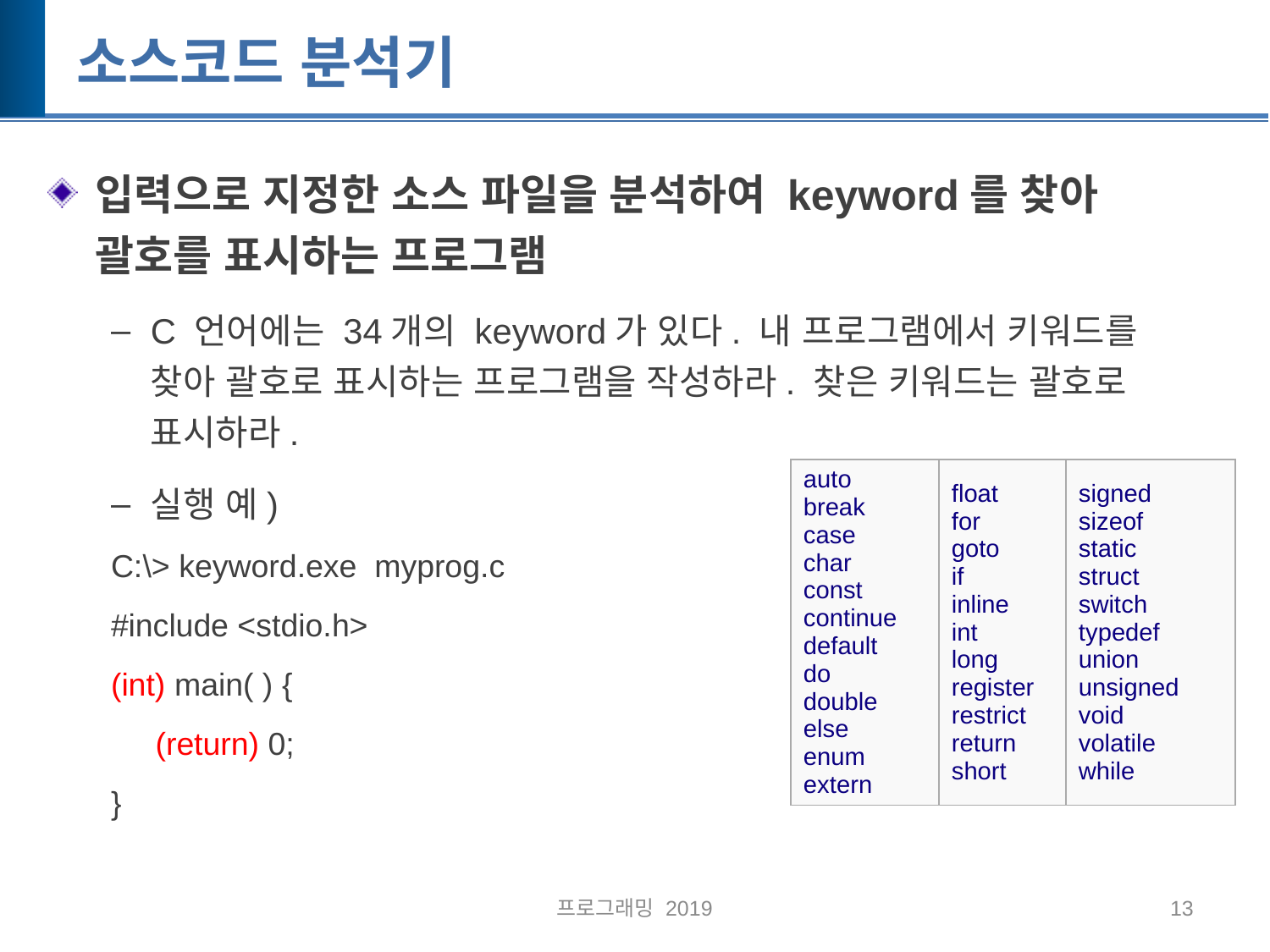

# 소스코드 분석기
입력으로 지정한 소스 파일을 분석하여 keyword를 찾아 괄호를 표시하는 프로그램
C 언어에는 34개의 keyword가 있다. 내 프로그램에서 키워드를 찾아 괄호로 표시하는 프로그램을 작성하라. 찾은 키워드는 괄호로 표시하라.
실행 예)
C:\> keyword.exe  myprog.c
#include <stdio.h>
(int) main( ) {
     (return) 0;
}
| auto break case char const continue default do double else enum extern | float for goto if inline int long register restrict return short | signed sizeof static struct switch typedef union unsigned void volatile while |
| --- | --- | --- |
프로그래밍 2019
13